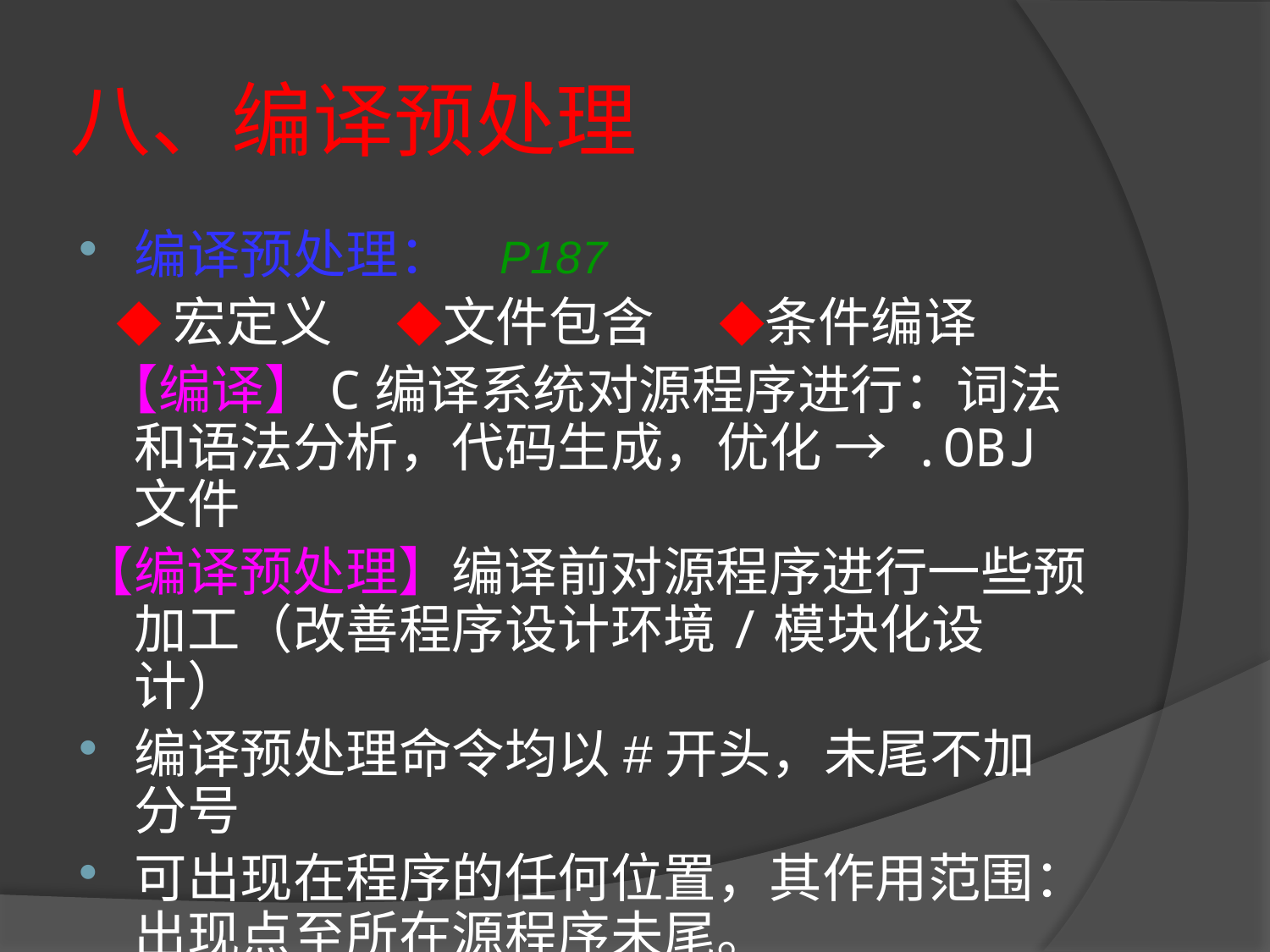

# 八、编译预处理
编译预处理：   P187
   ◆宏定义 　◆文件包含 　◆条件编译
 【编译】C编译系统对源程序进行：词法和语法分析，代码生成，优化 → .OBJ文件
【编译预处理】编译前对源程序进行一些预加工（改善程序设计环境/模块化设计）
编译预处理命令均以#开头，未尾不加分号
可出现在程序的任何位置，其作用范围：出现点至所在源程序未尾。